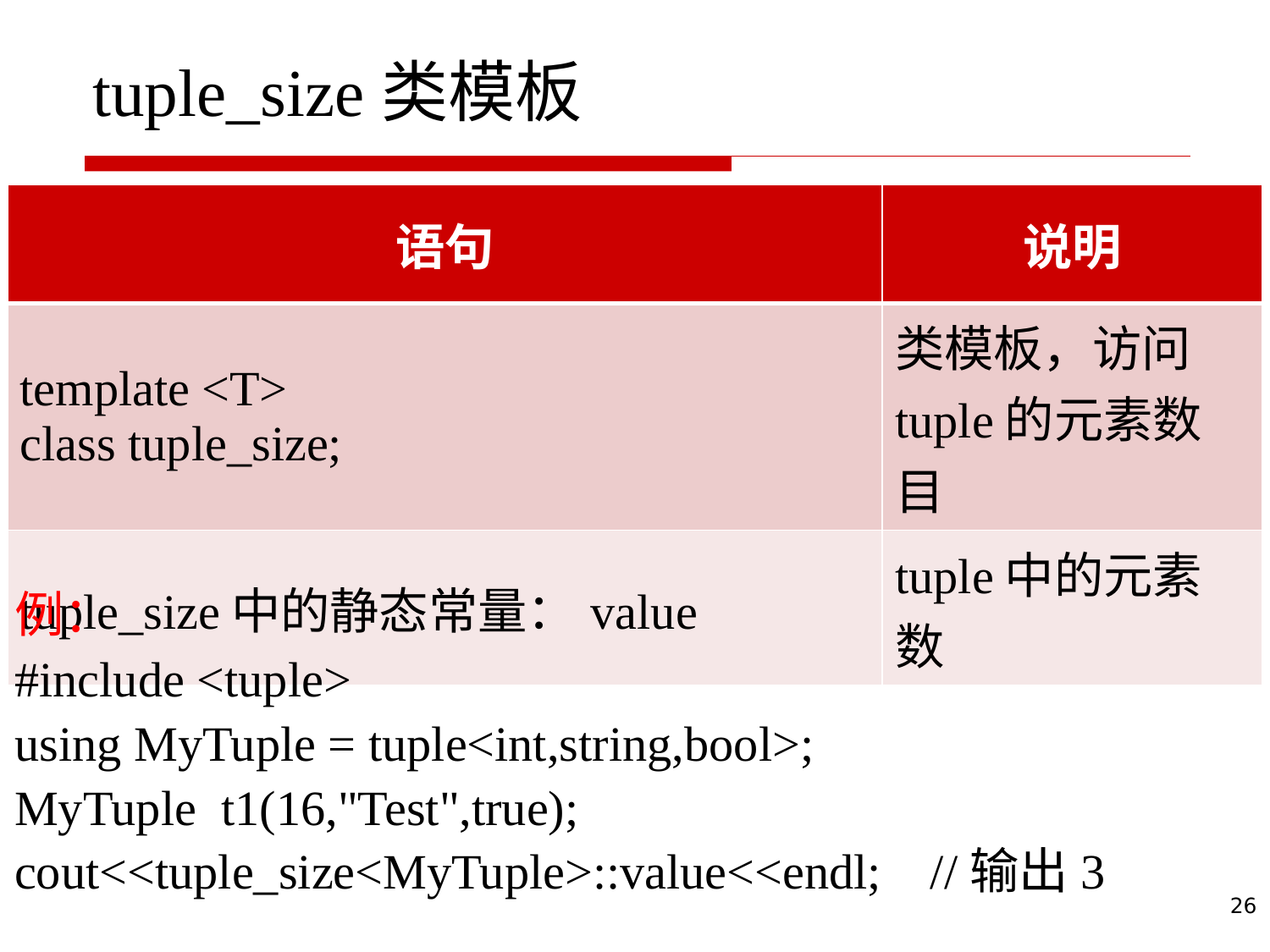

# tuple_size类模板

| 语句 | 说明 |
| --- | --- |
| template <T> class tuple\_size; | 类模板，访问tuple的元素数目 |
| tuple\_size中的静态常量：value | tuple中的元素数 |
例：
#include <tuple>
using MyTuple = tuple<int,string,bool>;
MyTuple  t1(16,"Test",true);
cout<<tuple_size<MyTuple>::value<<endl;    //输出3
26